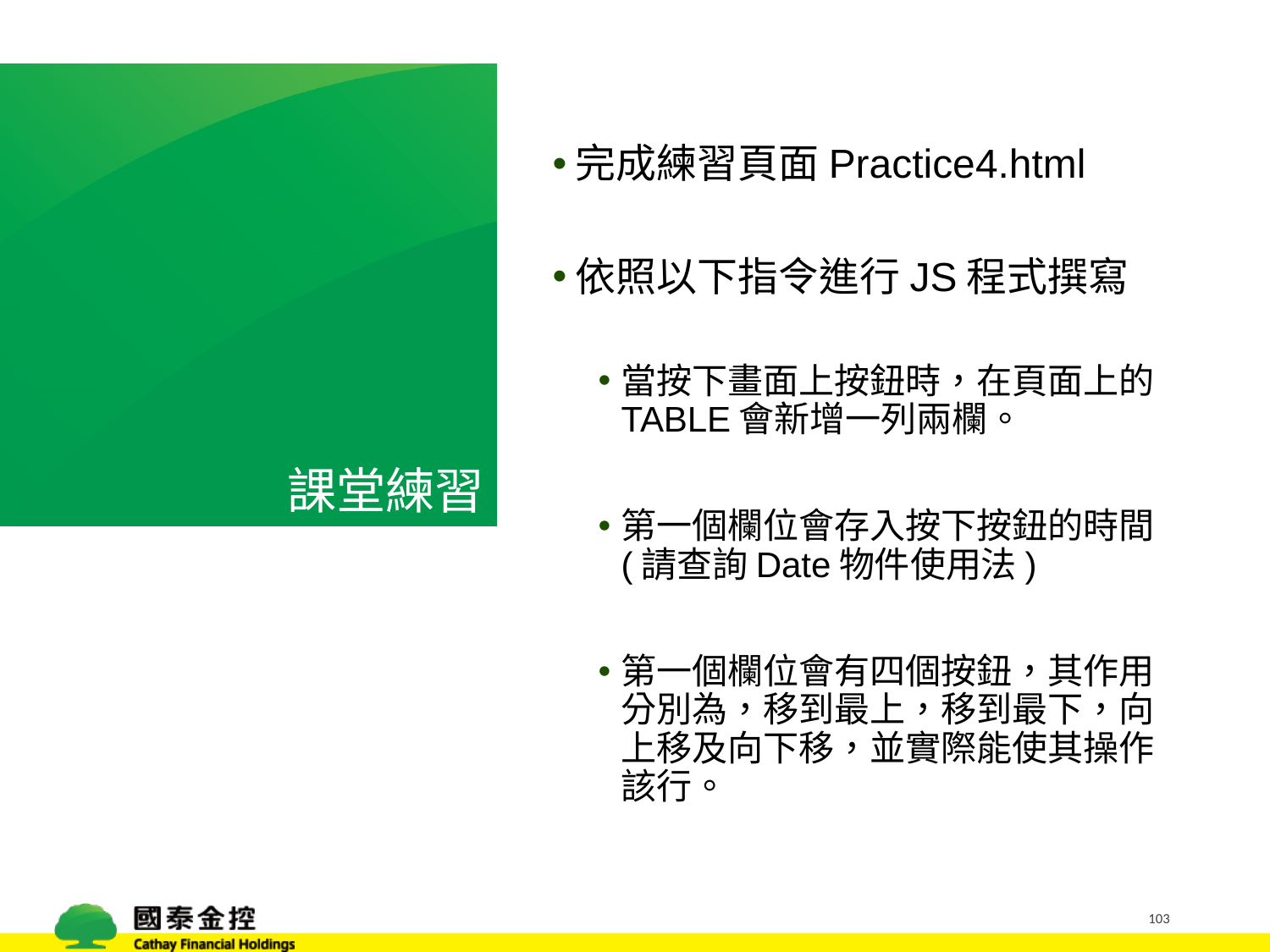

# 課堂練習
完成練習頁面Practice4.html

依照以下指令進行JS程式撰寫

當按下畫面上按鈕時，在頁面上的TABLE會新增一列兩欄。

第一個欄位會存入按下按鈕的時間(請查詢Date物件使用法)

第一個欄位會有四個按鈕，其作用分別為，移到最上，移到最下，向上移及向下移，並實際能使其操作該行。